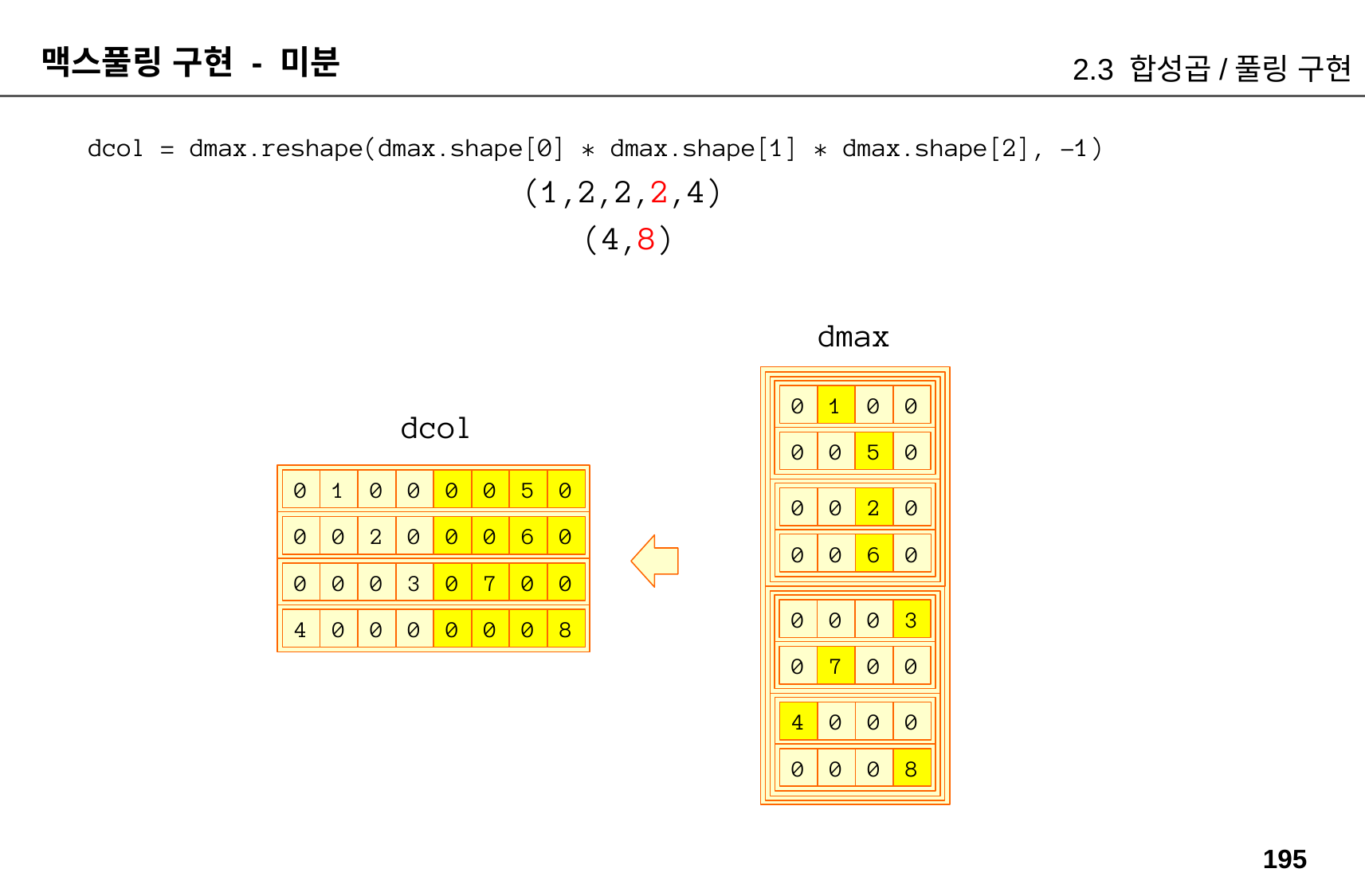

맥스풀링 구현 - 미분
2.3 합성곱/풀링 구현
dcol = dmax.reshape(dmax.shape[0] * dmax.shape[1] * dmax.shape[2], -1)
(1,2,2,2,4)
(4,8)
dmax

0
1
0
0
dcol

0
0
5
0

0
1
0
0
0
0
5
0

0
0
2
0

0
0
6
0

0
0
2
0
0
0
6
0

0
0
0
3
0
7
0
0

0
0
0
3

4
0
0
0
0
0
0
8

0
7
0
0

4
0
0
0

0
0
0
8